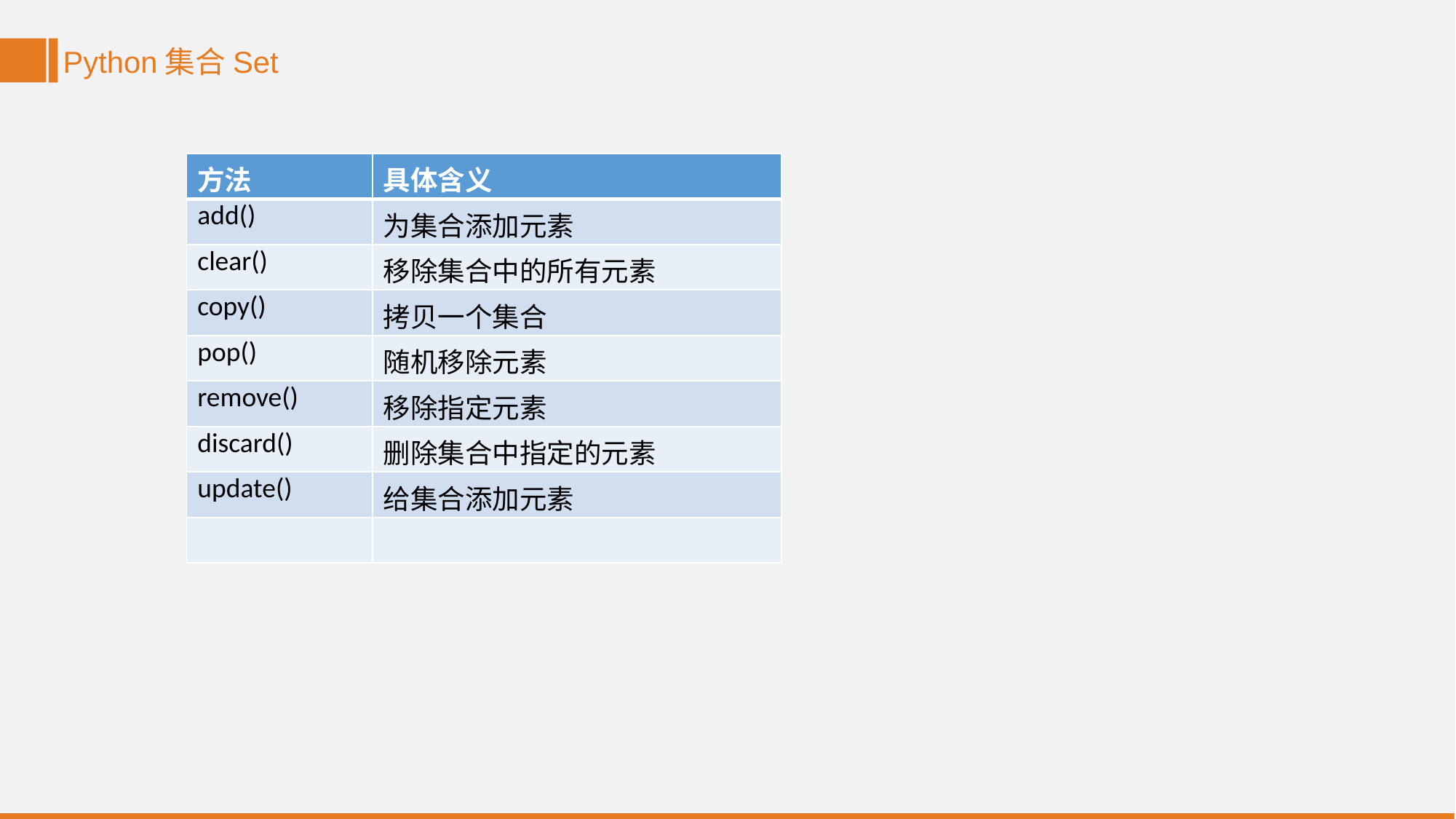

Python集合Set

| 方法 | 具体含义 |
| --- | --- |
| add() | 为集合添加元素 |
| clear() | 移除集合中的所有元素 |
| copy() | 拷贝一个集合 |
| pop() | 随机移除元素 |
| remove() | 移除指定元素 |
| discard() | 删除集合中指定的元素 |
| update() | 给集合添加元素 |
|  |  |